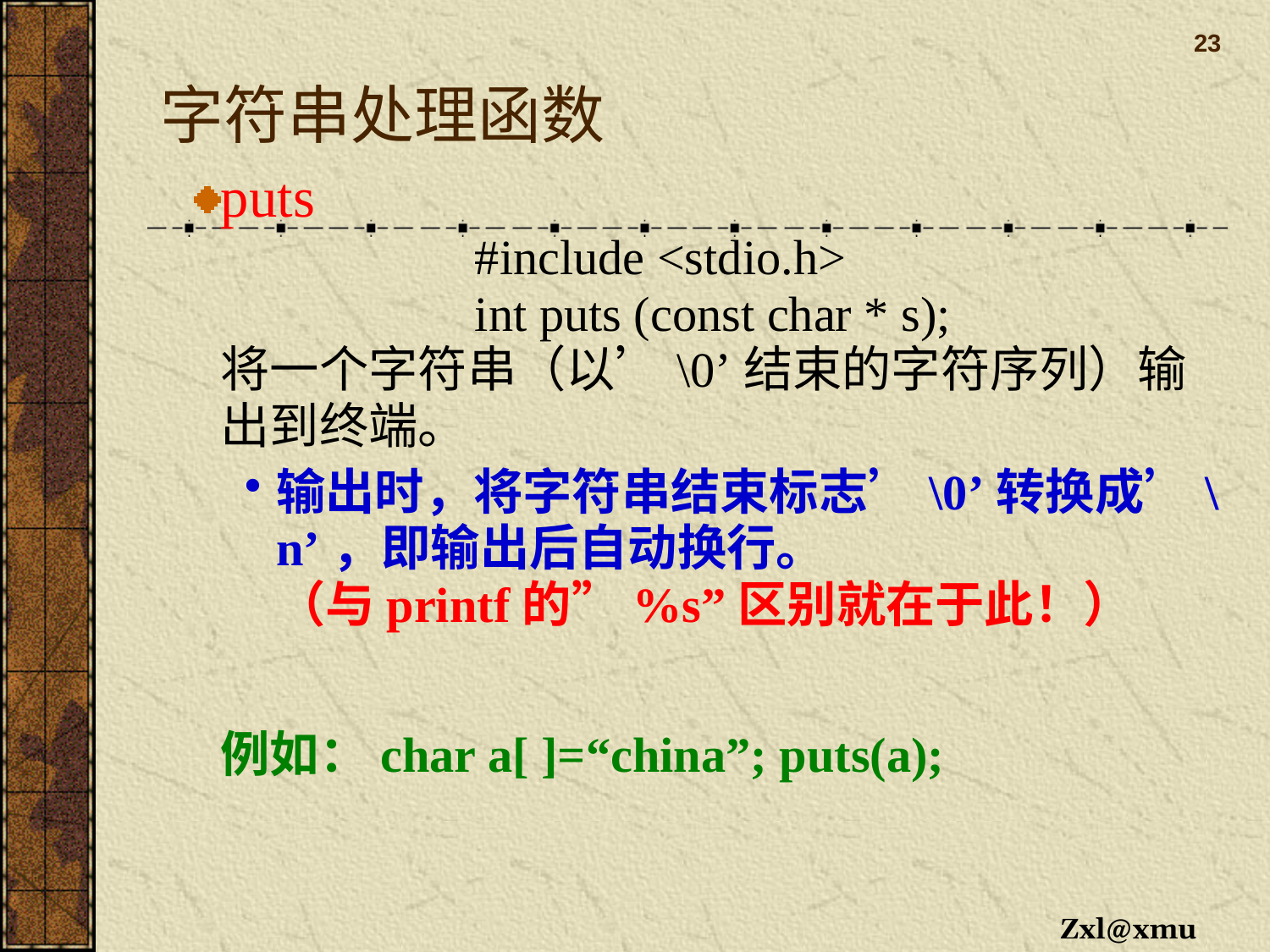

# 字符串处理函数
                    23

puts
		#include <stdio.h>
		int puts (const char * s);
将一个字符串（以’\0’结束的字符序列）输出到终端。
输出时，将字符串结束标志’\0’转换成’\n’，即输出后自动换行。
（与printf的”%s”区别就在于此！）

	例如：char a[ ]=“china”; puts(a);